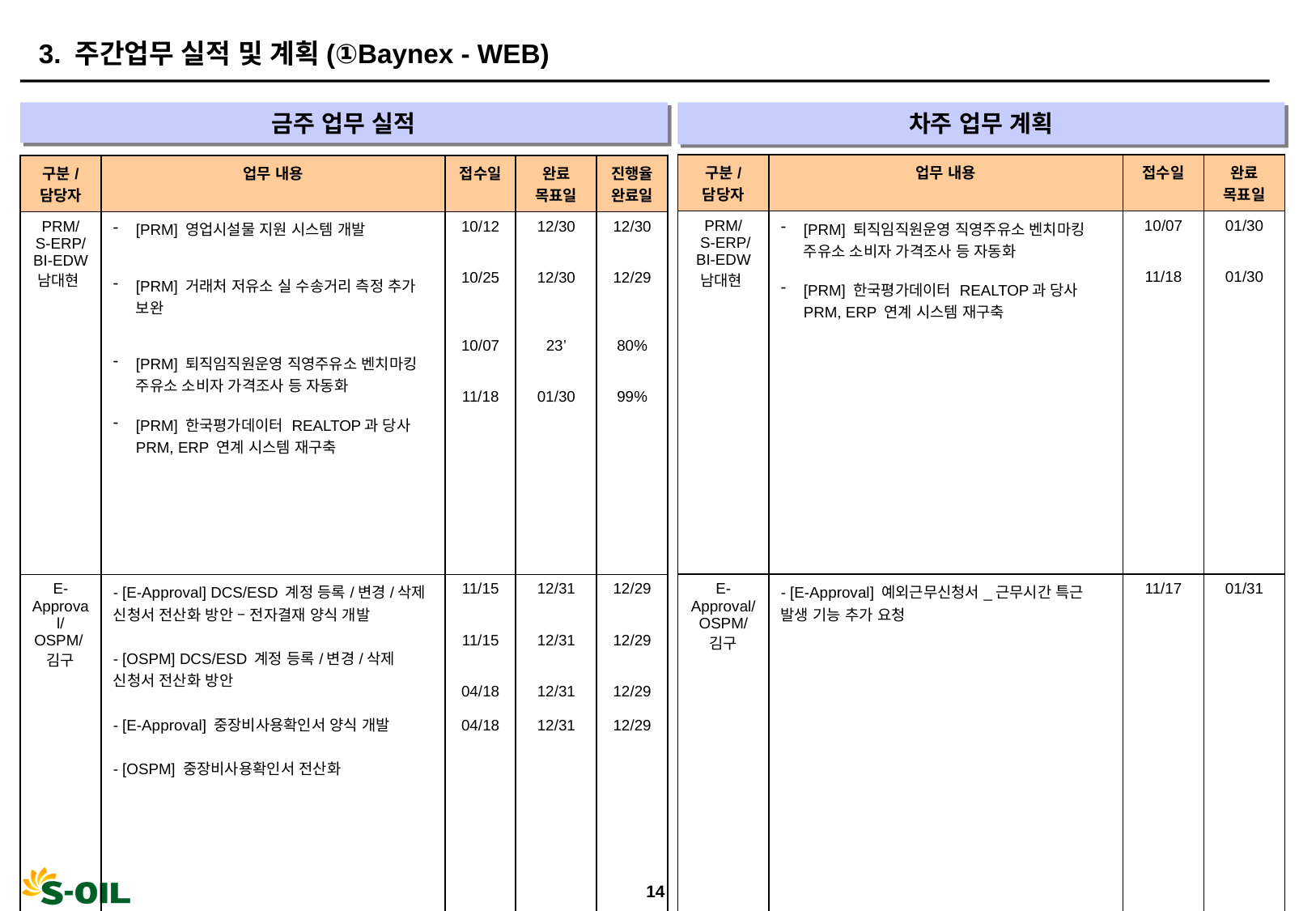

3. 주간업무 실적 및 계획(①Baynex - WEB)
금주 업무 실적
차주 업무 계획
| 구분/ 담당자 | 업무 내용 | 접수일 | 완료 목표일 |
| --- | --- | --- | --- |
| PRM/ S-ERP/ BI-EDW 남대현 | [PRM] 퇴직임직원운영 직영주유소 벤치마킹 주유소 소비자 가격조사 등 자동화 [PRM] 한국평가데이터 REALTOP과 당사 PRM, ERP 연계 시스템 재구축 | 10/07 11/18 | 01/30 01/30 |
| E-Approval/ OSPM/ 김구 | - [E-Approval] 예외근무신청서\_근무시간 특근 발생 기능 추가 요청 | 11/17 | 01/31 |
| 구분/ 담당자 | 업무 내용 | 접수일 | 완료 목표일 | 진행율 완료일 |
| --- | --- | --- | --- | --- |
| PRM/ S-ERP/ BI-EDW 남대현 | [PRM] 영업시설물 지원 시스템 개발 [PRM] 거래처 저유소 실 수송거리 측정 추가 보완 [PRM] 퇴직임직원운영 직영주유소 벤치마킹 주유소 소비자 가격조사 등 자동화 [PRM] 한국평가데이터 REALTOP과 당사 PRM, ERP 연계 시스템 재구축 | 10/12 10/25 10/07 11/18 | 12/30 12/30 23’ 01/30 | 12/30 12/29 80% 99% |
| E-Approval/ OSPM/ 김구 | - [E-Approval] DCS/ESD 계정 등록/변경/삭제 신청서 전산화 방안 – 전자결재 양식 개발 - [OSPM] DCS/ESD 계정 등록/변경/삭제 신청서 전산화 방안 - [E-Approval] 중장비사용확인서 양식 개발 - [OSPM] 중장비사용확인서 전산화 | 11/15 11/15 04/18 04/18 | 12/31 12/31 12/31 12/31 | 12/29 12/29 12/29 12/29 |